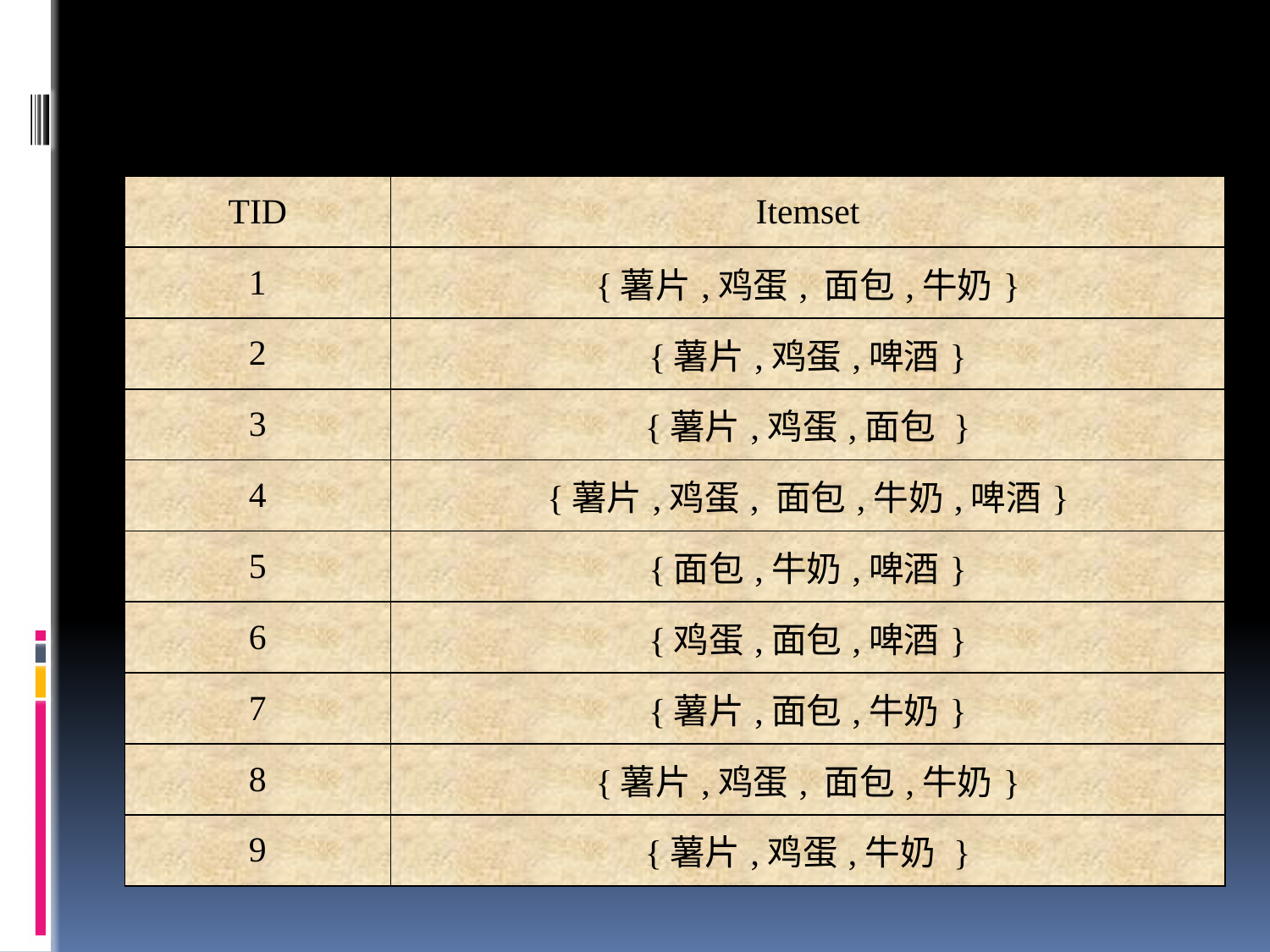

| TID | Itemset |
| --- | --- |
| 1 | {薯片,鸡蛋, 面包,牛奶} |
| 2 | {薯片,鸡蛋,啤酒} |
| 3 | {薯片,鸡蛋,面包 } |
| 4 | {薯片,鸡蛋, 面包,牛奶,啤酒} |
| 5 | {面包,牛奶,啤酒} |
| 6 | {鸡蛋,面包,啤酒} |
| 7 | {薯片,面包,牛奶} |
| 8 | {薯片,鸡蛋, 面包,牛奶} |
| 9 | {薯片,鸡蛋,牛奶 } |